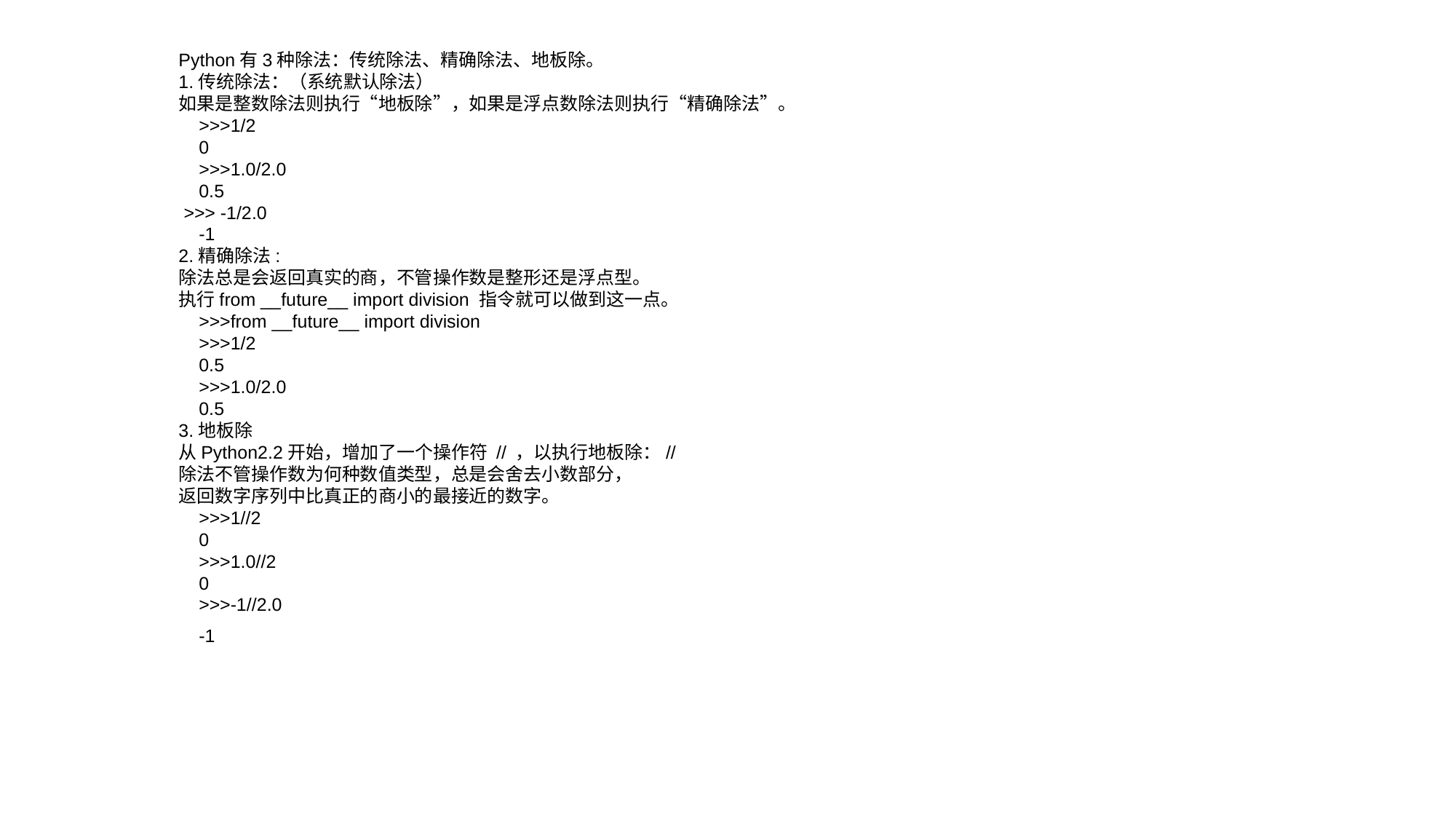

Python有3种除法：传统除法、精确除法、地板除。
1.传统除法：（系统默认除法）
如果是整数除法则执行“地板除”，如果是浮点数除法则执行“精确除法”。
    >>>1/2
    0
    >>>1.0/2.0
    0.5
 >>> -1/2.0
    -1
2.精确除法:
除法总是会返回真实的商，不管操作数是整形还是浮点型。
执行from __future__ import division 指令就可以做到这一点。
    >>>from __future__ import division
    >>>1/2
    0.5
    >>>1.0/2.0
    0.5
3.地板除
从Python2.2开始，增加了一个操作符 // ，以执行地板除：//
除法不管操作数为何种数值类型，总是会舍去小数部分，
返回数字序列中比真正的商小的最接近的数字。
    >>>1//2
    0
    >>>1.0//2
    0
    >>>-1//2.0
    -1